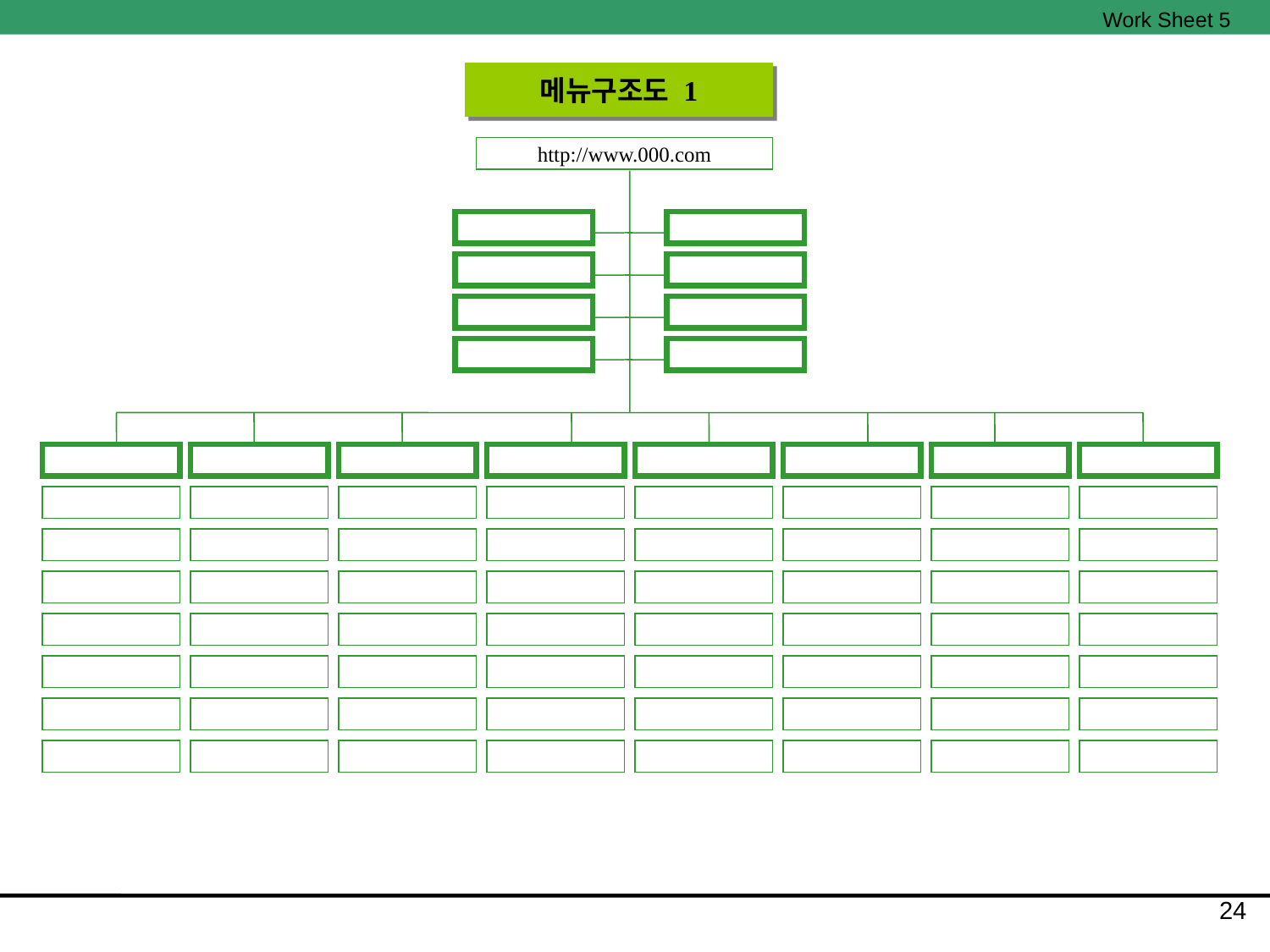

Work Sheet 5
메뉴구조도 1
http://www.000.com

매물광장

24